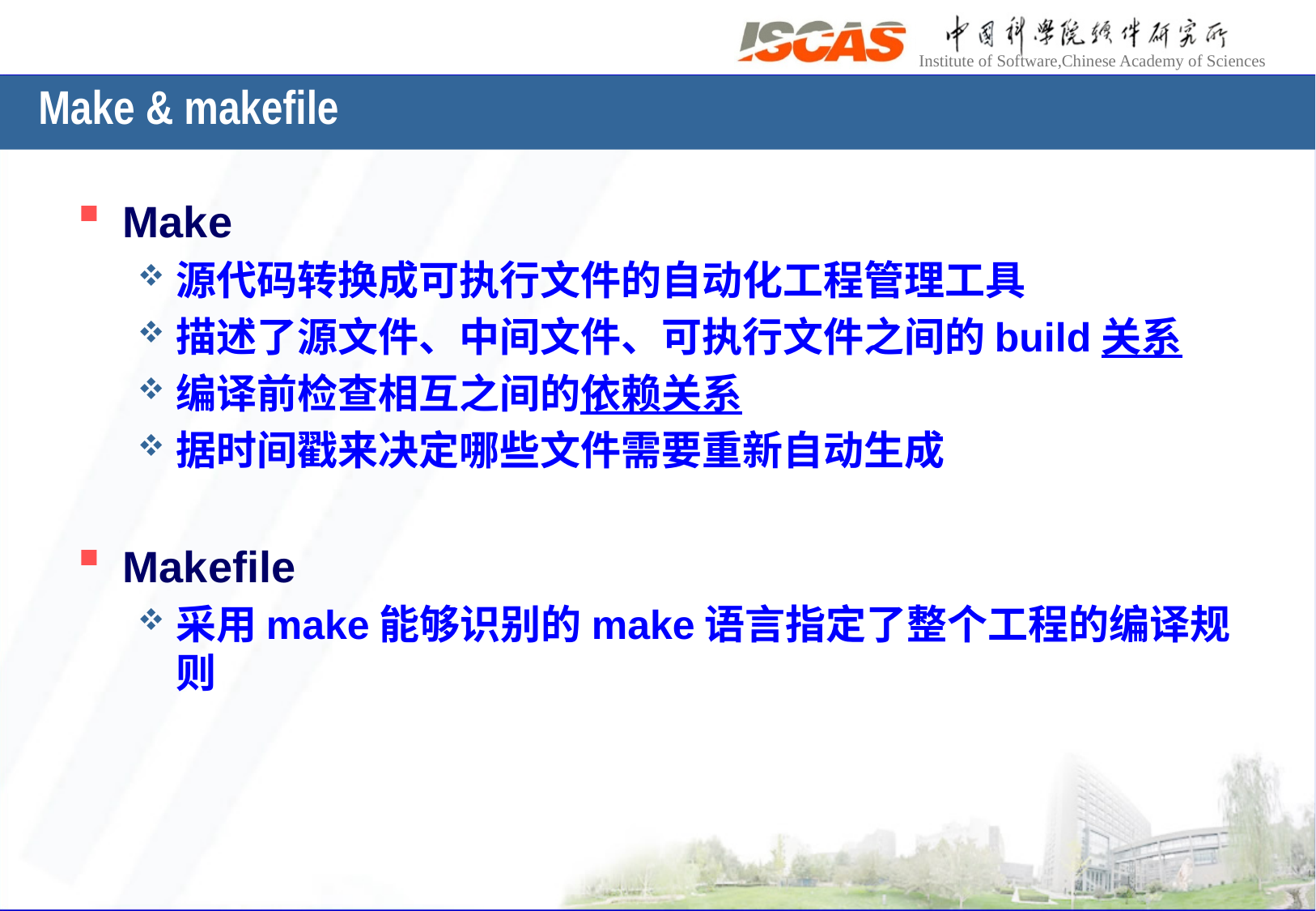

# Make & makefile
Make
源代码转换成可执行文件的自动化工程管理工具
描述了源文件、中间文件、可执行文件之间的build关系
编译前检查相互之间的依赖关系
据时间戳来决定哪些文件需要重新自动生成

Makefile
采用make能够识别的make语言指定了整个工程的编译规则